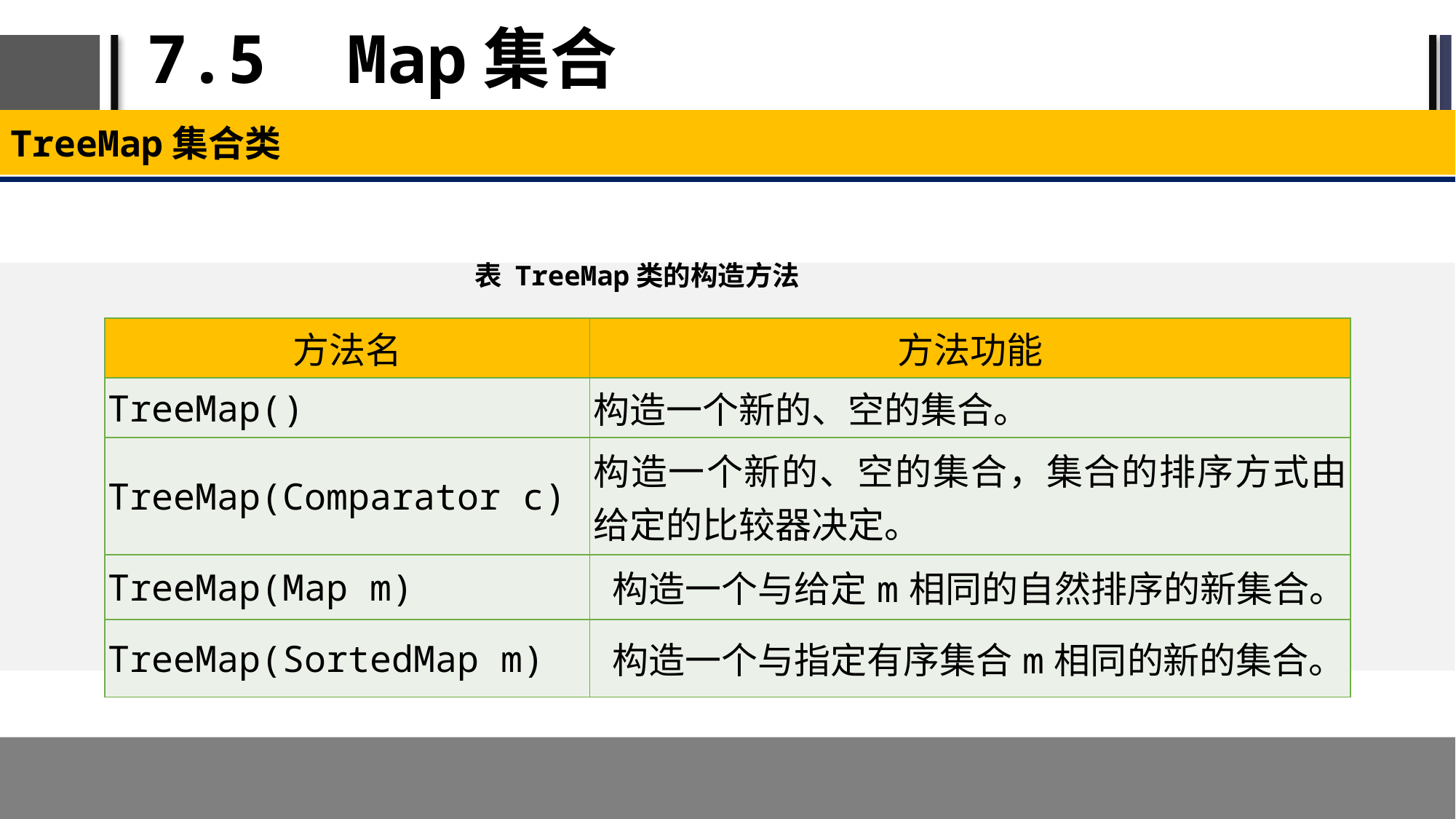

# 7.5  Map集合
TreeMap集合类

表 TreeMap类的构造方法

| 方法名 | 方法功能 |
| --- | --- |
| TreeMap() | 构造一个新的、空的集合。 |
| TreeMap(Comparator c) | 构造一个新的、空的集合，集合的排序方式由给定的比较器决定。 |
| TreeMap(Map m) | 构造一个与给定m相同的自然排序的新集合。 |
| TreeMap(SortedMap m) | 构造一个与指定有序集合m相同的新的集合。 |